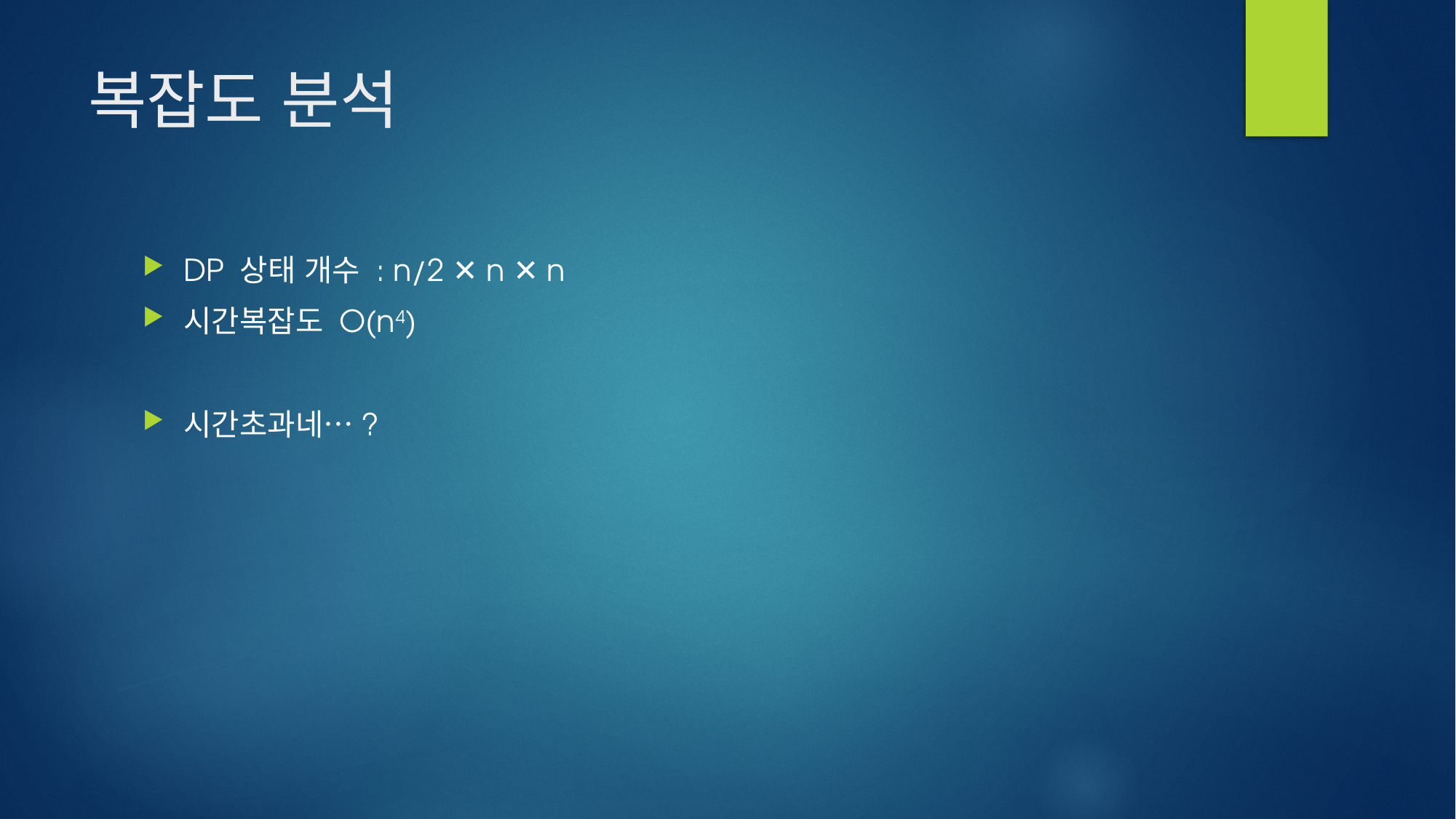

# 복잡도 분석
DP 상태 개수 : n/2 ✕ n ✕ n
시간복잡도 O(n4)

시간초과네…?